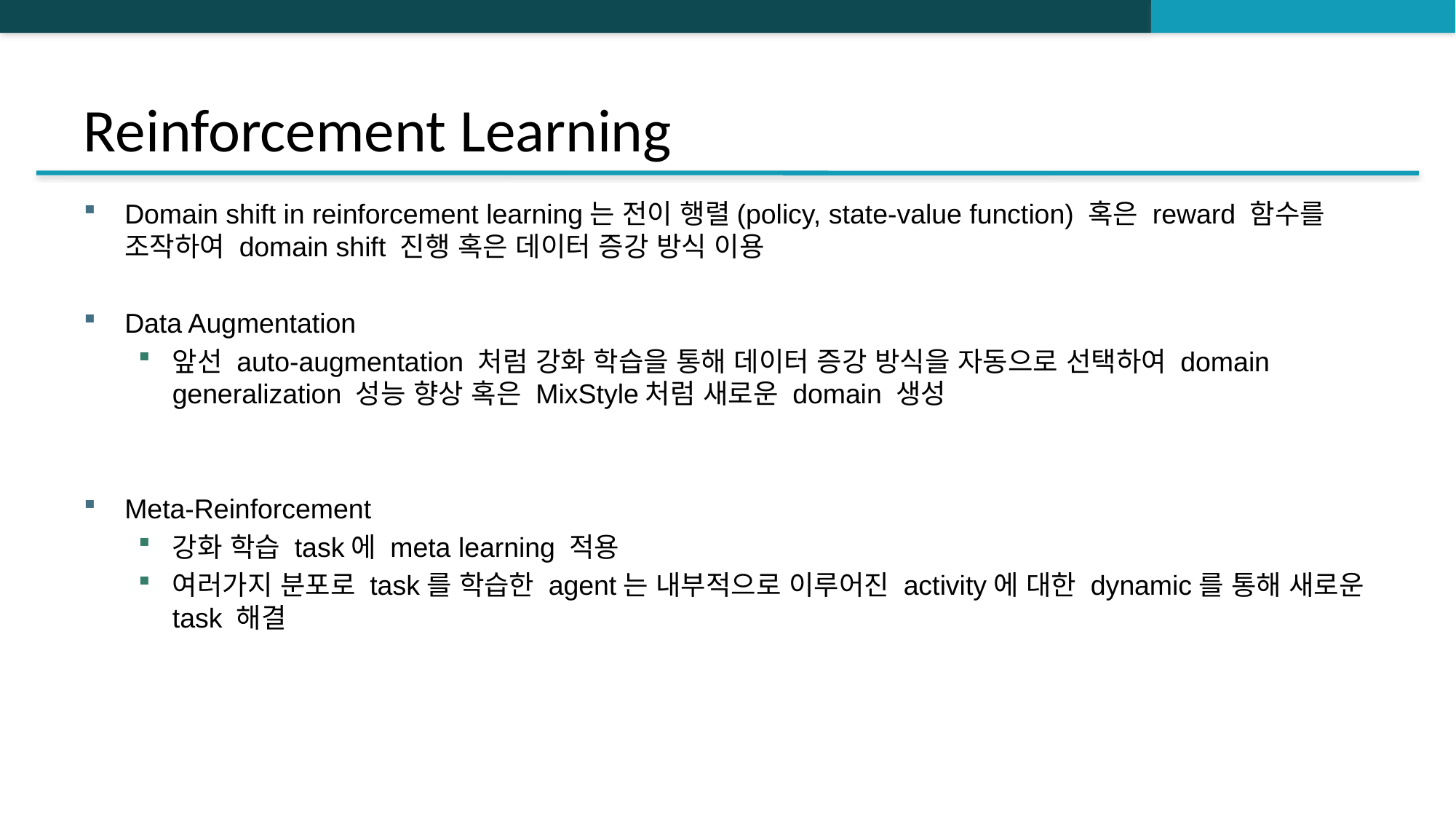

# Reinforcement Learning
Domain shift in reinforcement learning는 전이 행렬(policy, state-value function) 혹은 reward 함수를 조작하여 domain shift 진행 혹은 데이터 증강 방식 이용

Data Augmentation
앞선 auto-augmentation 처럼 강화 학습을 통해 데이터 증강 방식을 자동으로 선택하여 domain generalization 성능 향상 혹은 MixStyle처럼 새로운 domain 생성

Meta-Reinforcement
강화 학습 task에 meta learning 적용
여러가지 분포로 task를 학습한 agent는 내부적으로 이루어진 activity에 대한 dynamic를 통해 새로운 task 해결